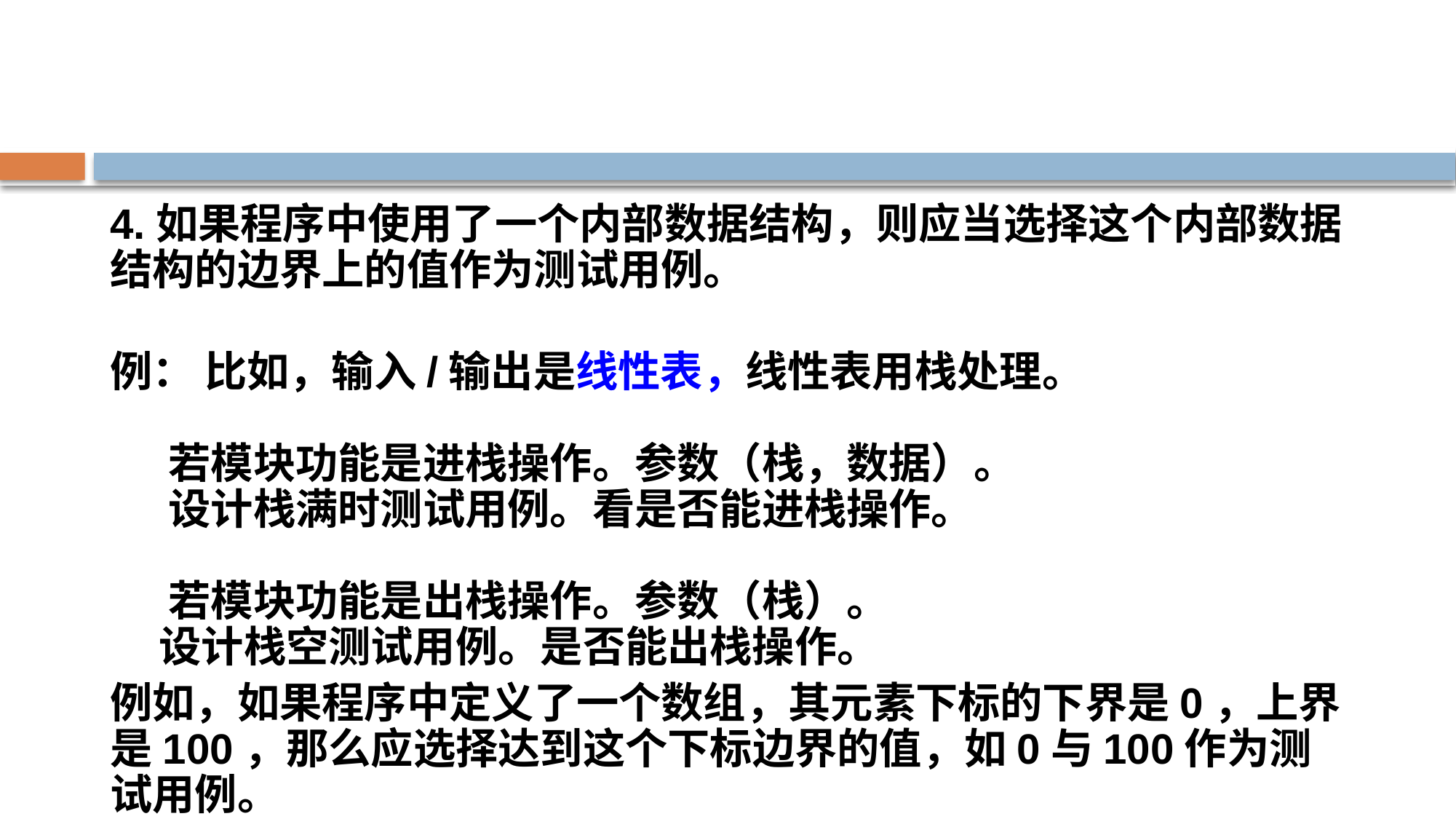

4.如果程序中使用了一个内部数据结构，则应当选择这个内部数据结构的边界上的值作为测试用例。

例： 比如，输入/输出是线性表，线性表用栈处理。

     若模块功能是进栈操作。参数（栈，数据）。
     设计栈满时测试用例。看是否能进栈操作。

     若模块功能是出栈操作。参数（栈）。
    设计栈空测试用例。是否能出栈操作。
例如，如果程序中定义了一个数组，其元素下标的下界是0，上界是100，那么应选择达到这个下标边界的值，如0与100作为测试用例。